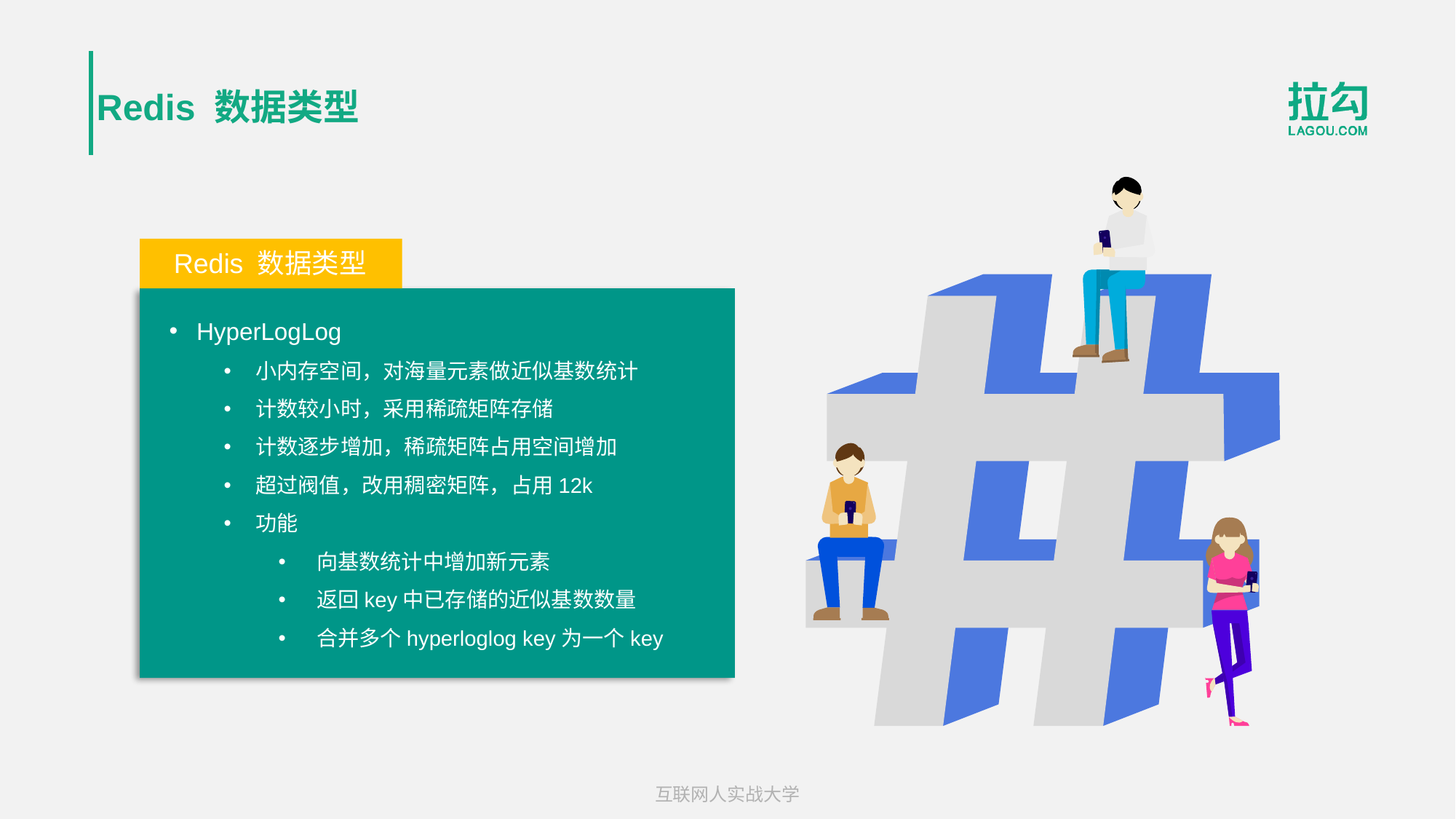

# Redis 数据类型

Redis 数据类型

HyperLogLog
小内存空间，对海量元素做近似基数统计
计数较小时，采用稀疏矩阵存储
计数逐步增加，稀疏矩阵占用空间增加
超过阀值，改用稠密矩阵，占用12k
功能
向基数统计中增加新元素
返回key中已存储的近似基数数量
合并多个hyperloglog key为一个key